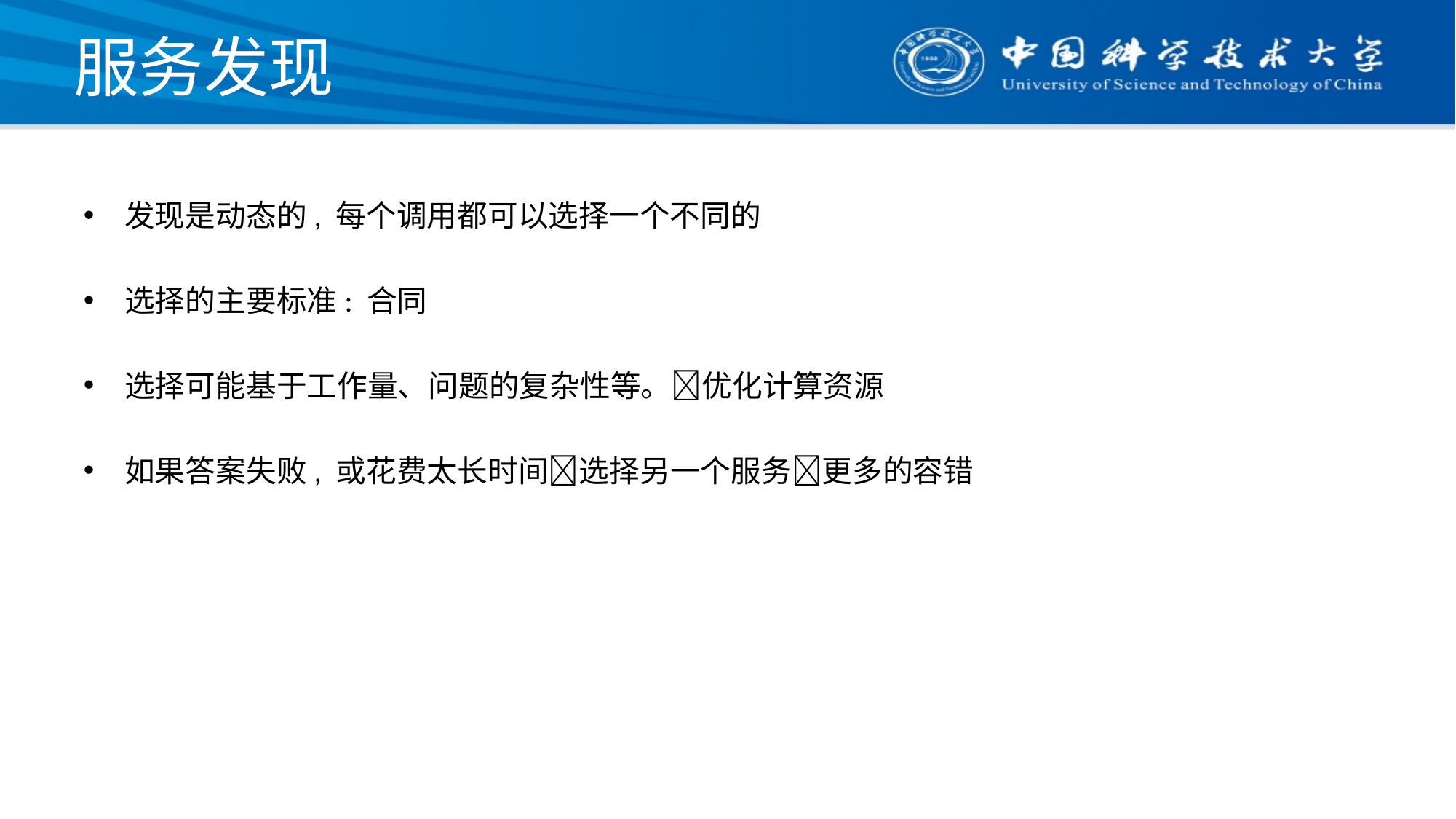

# 服务发现
发现是动态的, 每个调用都可以选择一个不同的

选择的主要标准: 合同

选择可能基于工作量、问题的复杂性等。⇒优化计算资源

如果答案失败, 或花费太长时间⇒选择另一个服务⇒更多的容错